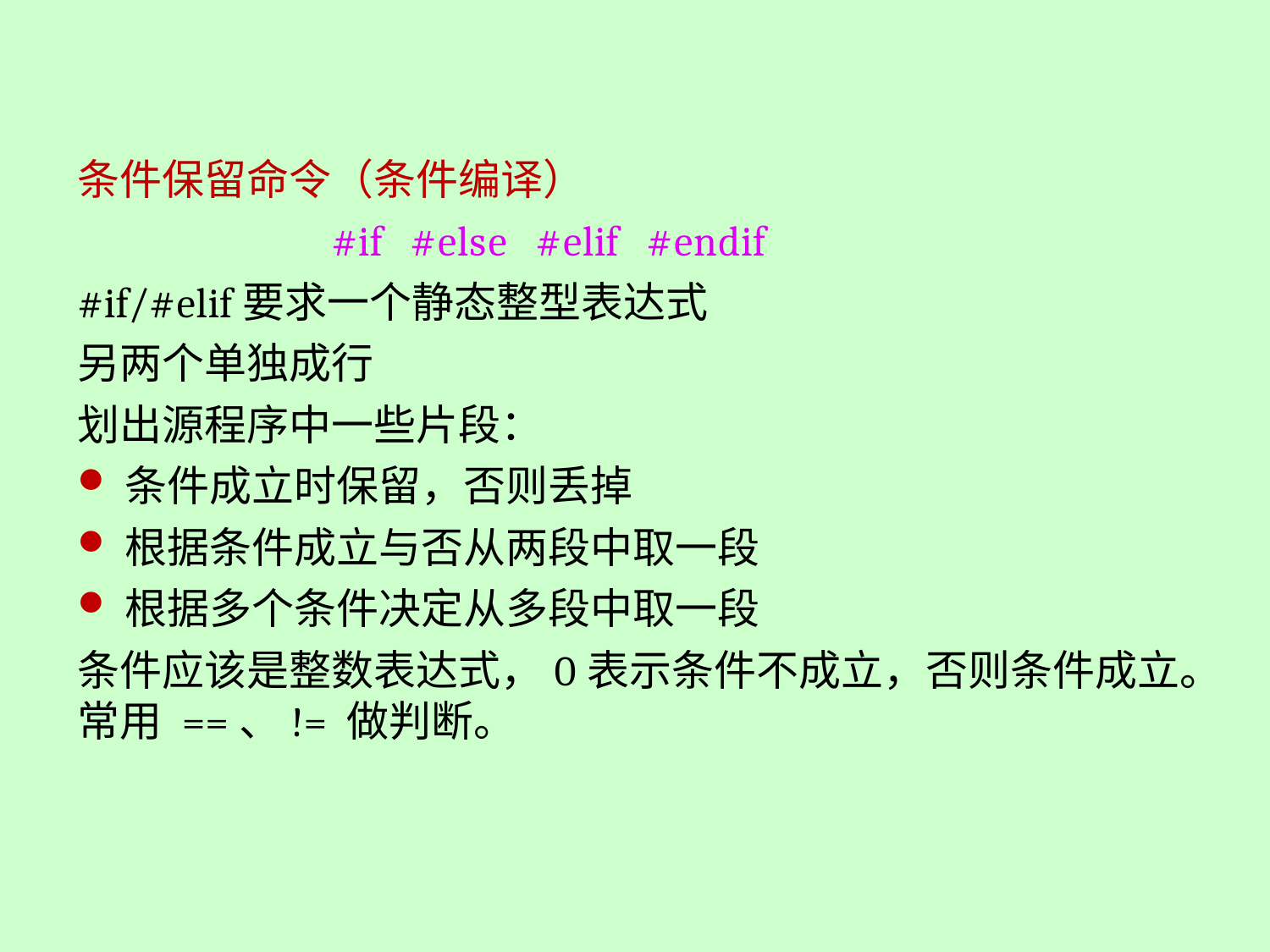

条件保留命令（条件编译）
		#if   #else   #elif   #endif
#if/#elif要求一个静态整型表达式
另两个单独成行
划出源程序中一些片段：
条件成立时保留，否则丢掉
根据条件成立与否从两段中取一段
根据多个条件决定从多段中取一段
条件应该是整数表达式，0表示条件不成立，否则条件成立。常用 ==、!= 做判断。
69